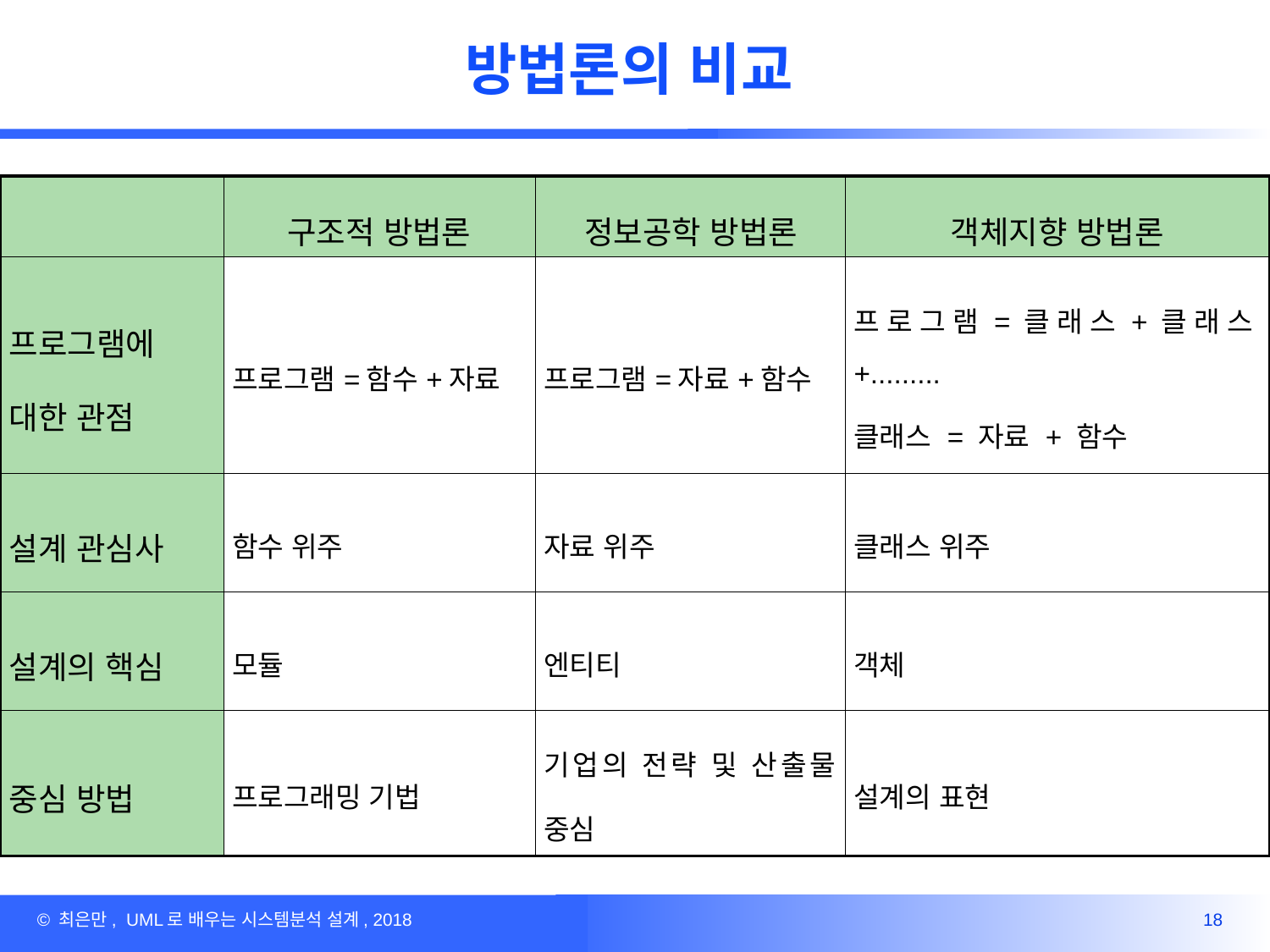

# 방법론의 비교
|  | 구조적 방법론 | 정보공학 방법론 | 객체지향 방법론 |
| --- | --- | --- | --- |
| 프로그램에 대한 관점 | 프로그램=함수+자료 | 프로그램=자료+함수 | 프로그램=클래스+클래스+......... 클래스 = 자료 + 함수 |
| 설계 관심사 | 함수 위주 | 자료 위주 | 클래스 위주 |
| 설계의 핵심 | 모듈 | 엔티티 | 객체 |
| 중심 방법 | 프로그래밍 기법 | 기업의 전략 및 산출물 중심 | 설계의 표현 |